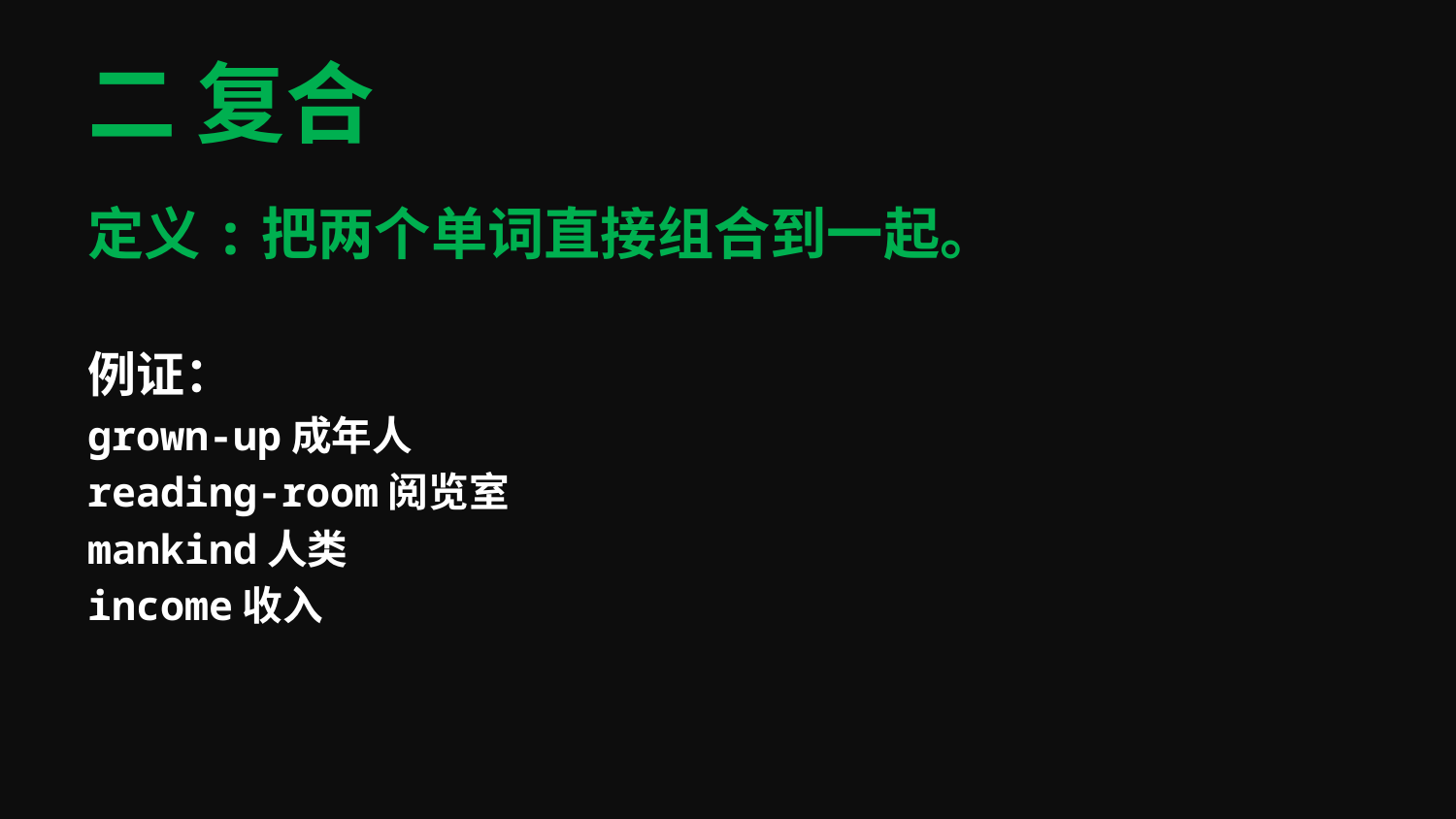

# 二 复合
定义:把两个单词直接组合到一起。

例证：
grown-up成年人
reading-room阅览室
mankind人类
income收入